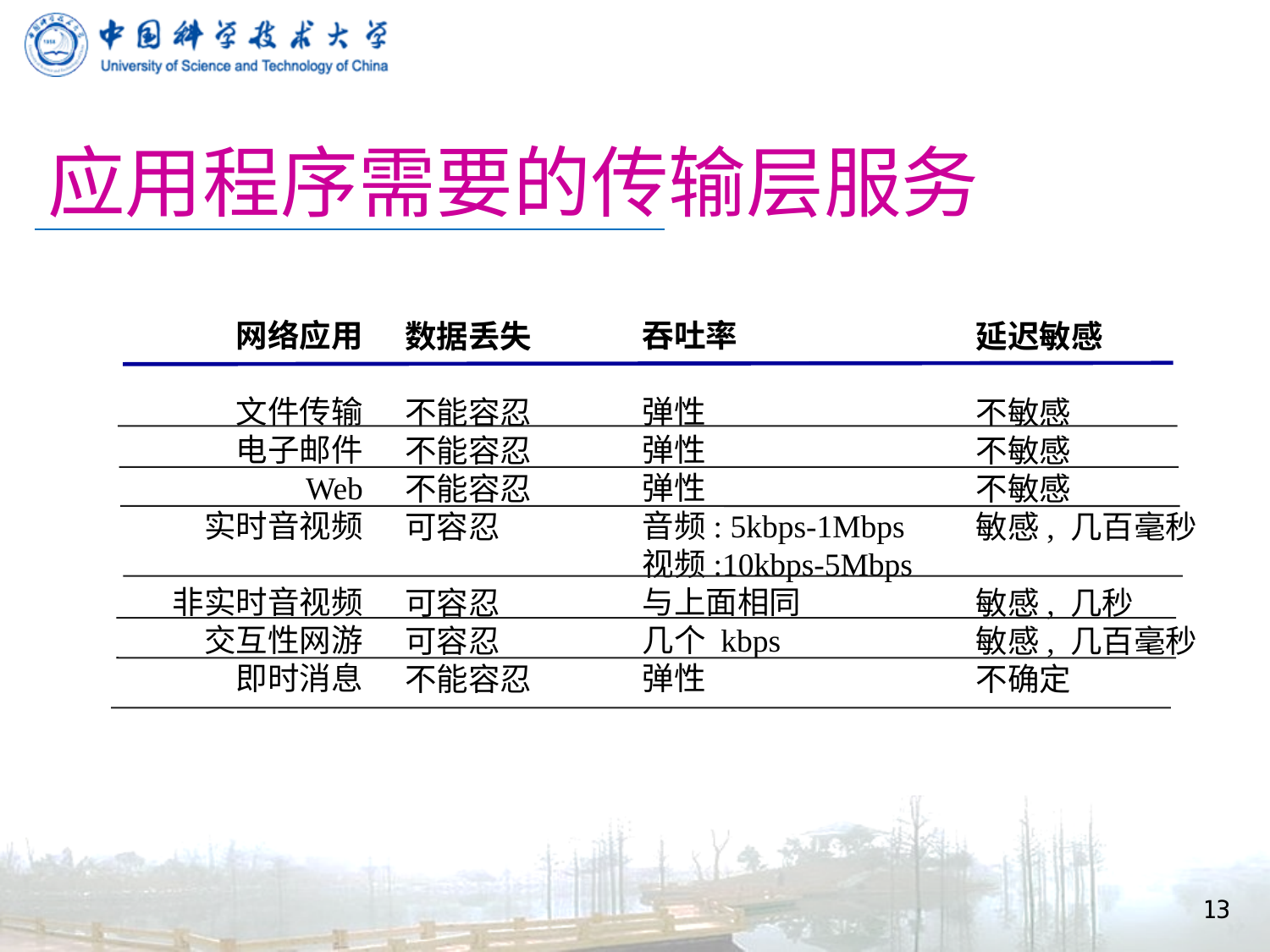

# 应用程序需要的传输层服务
网络应用

文件传输
电子邮件
Web
实时音视频

非实时音视频
交互性网游
即时消息
吞吐率

弹性
弹性
弹性
音频: 5kbps-1Mbps
视频:10kbps-5Mbps
与上面相同
几个 kbps
弹性
数据丢失

不能容忍
不能容忍
不能容忍
可容忍

可容忍
可容忍
不能容忍
延迟敏感

不敏感
不敏感
不敏感
敏感, 几百毫秒

敏感, 几秒
敏感, 几百毫秒
不确定

13